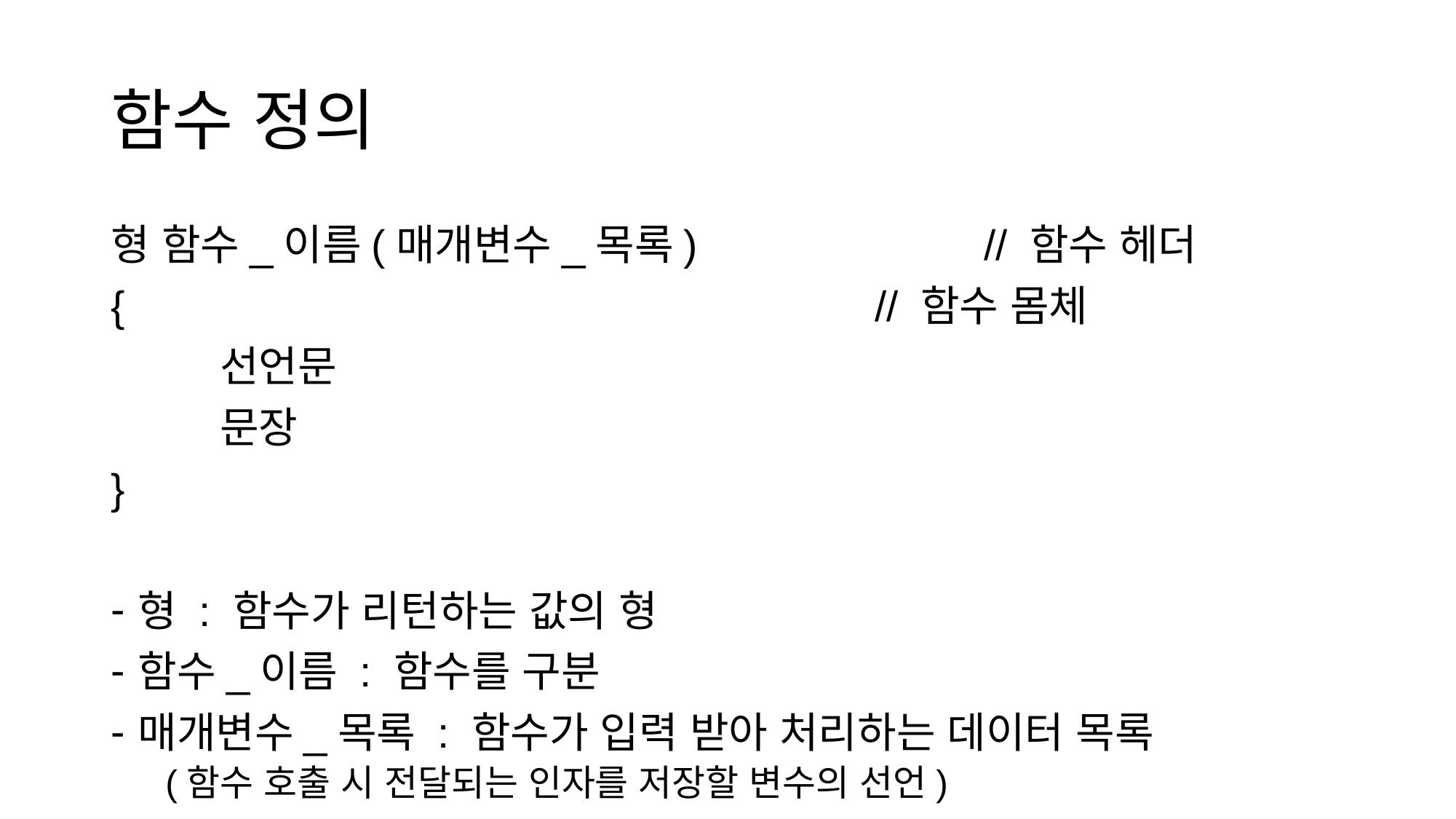

# 함수 정의
형 함수_이름(매개변수_목록)			// 함수 헤더
{							// 함수 몸체
	선언문
	문장
}

형 : 함수가 리턴하는 값의 형
함수_이름 : 함수를 구분
매개변수_목록 : 함수가 입력 받아 처리하는 데이터 목록
(함수 호출 시 전달되는 인자를 저장할 변수의 선언)